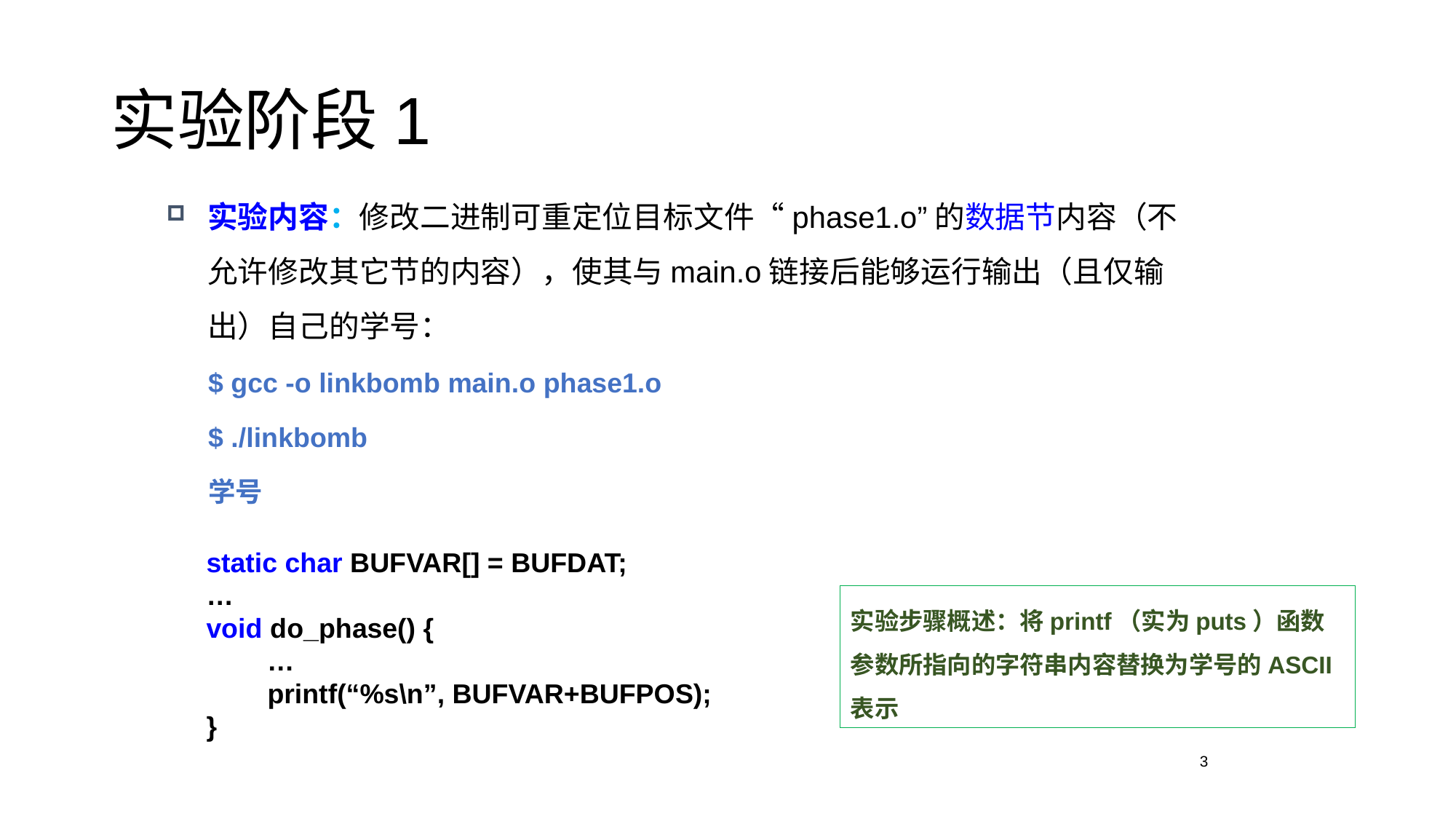

实验阶段1
实验内容：修改二进制可重定位目标文件“phase1.o”的数据节内容（不允许修改其它节的内容），使其与main.o链接后能够运行输出（且仅输出）自己的学号：
$ gcc -o linkbomb main.o phase1.o
$ ./linkbomb
学号

static char BUFVAR[] = BUFDAT;
…
void do_phase() {
        …
        printf(“%s\n”, BUFVAR+BUFPOS);
}
实验步骤概述：将printf（实为puts）函数参数所指向的字符串内容替换为学号的ASCII表示
3